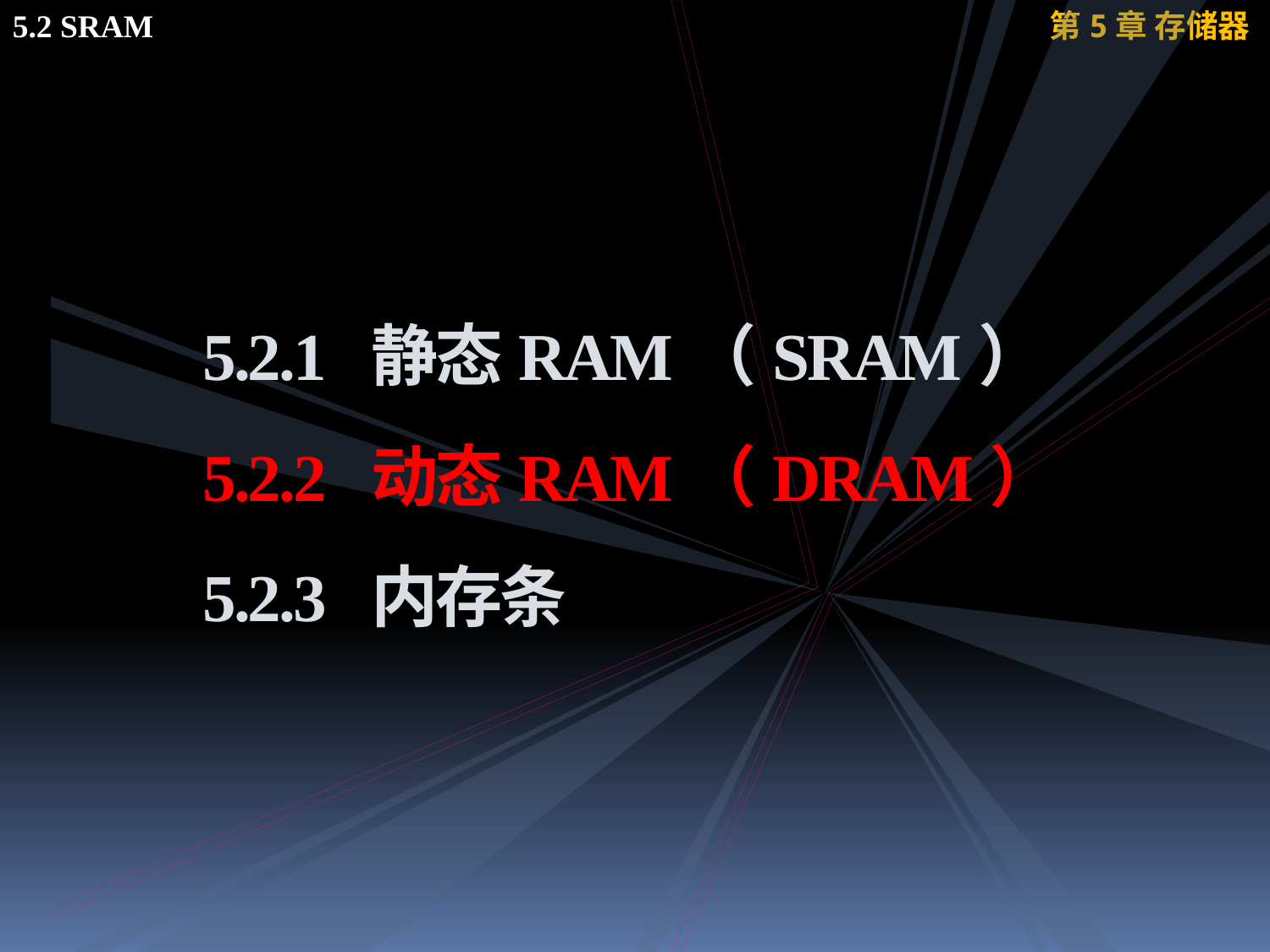

# 5.2.1  静态RAM（SRAM） 5.2.2  动态RAM（DRAM） 5.2.3  内存条